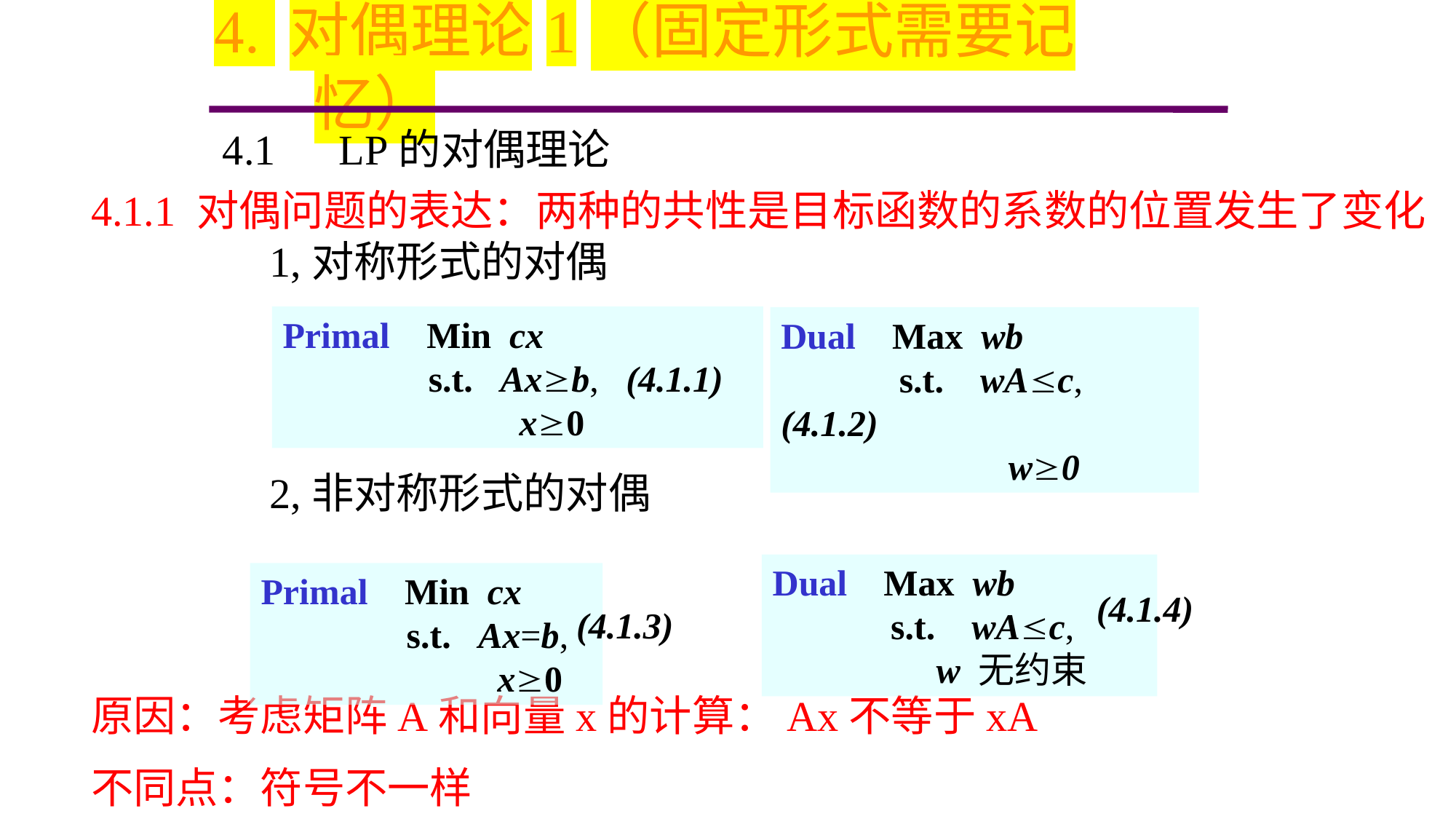

# 4. 对偶理论1（固定形式需要记忆）

4.1      LP的对偶理论
4.1.1 对偶问题的表达：两种的共性是目标函数的系数的位置发生了变化

原因：考虑矩阵A和向量x的计算：Ax不等于xA
不同点：符号不一样

1,对称形式的对偶
Primal    Min  cx
                s.t.   Ax≥b,   (4.1.1)
	              x≥0
Dual    Max  wb
             s.t.    wA≤c,  (4.1.2)
                         w≥0
2,非对称形式的对偶
Dual    Max  wb
             s.t.    wA≤c,
                  w 无约束
Primal    Min  cx
                s.t.   Ax=b,
	              x≥0
(4.1.4)
(4.1.3)